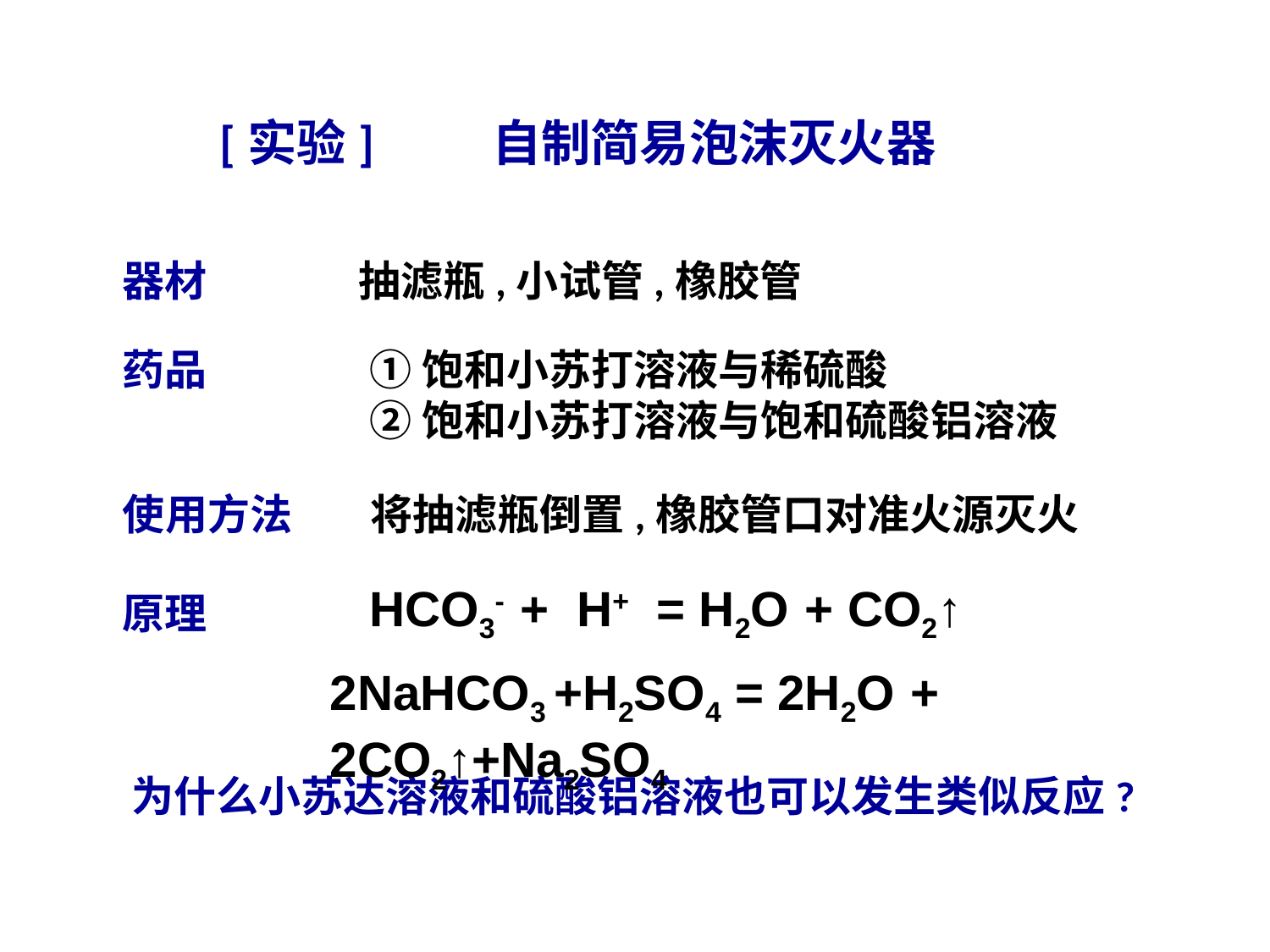

[实验]
自制简易泡沫灭火器
器材
抽滤瓶,小试管,橡胶管
药品
①饱和小苏打溶液与稀硫酸
②饱和小苏打溶液与饱和硫酸铝溶液
使用方法
将抽滤瓶倒置,橡胶管口对准火源灭火
HCO3-  +  H+  = H2O  + CO2↑
原理
2NaHCO3 +H2SO4 = 2H2O  + 2CO2↑+Na2SO4
为什么小苏达溶液和硫酸铝溶液也可以发生类似反应?